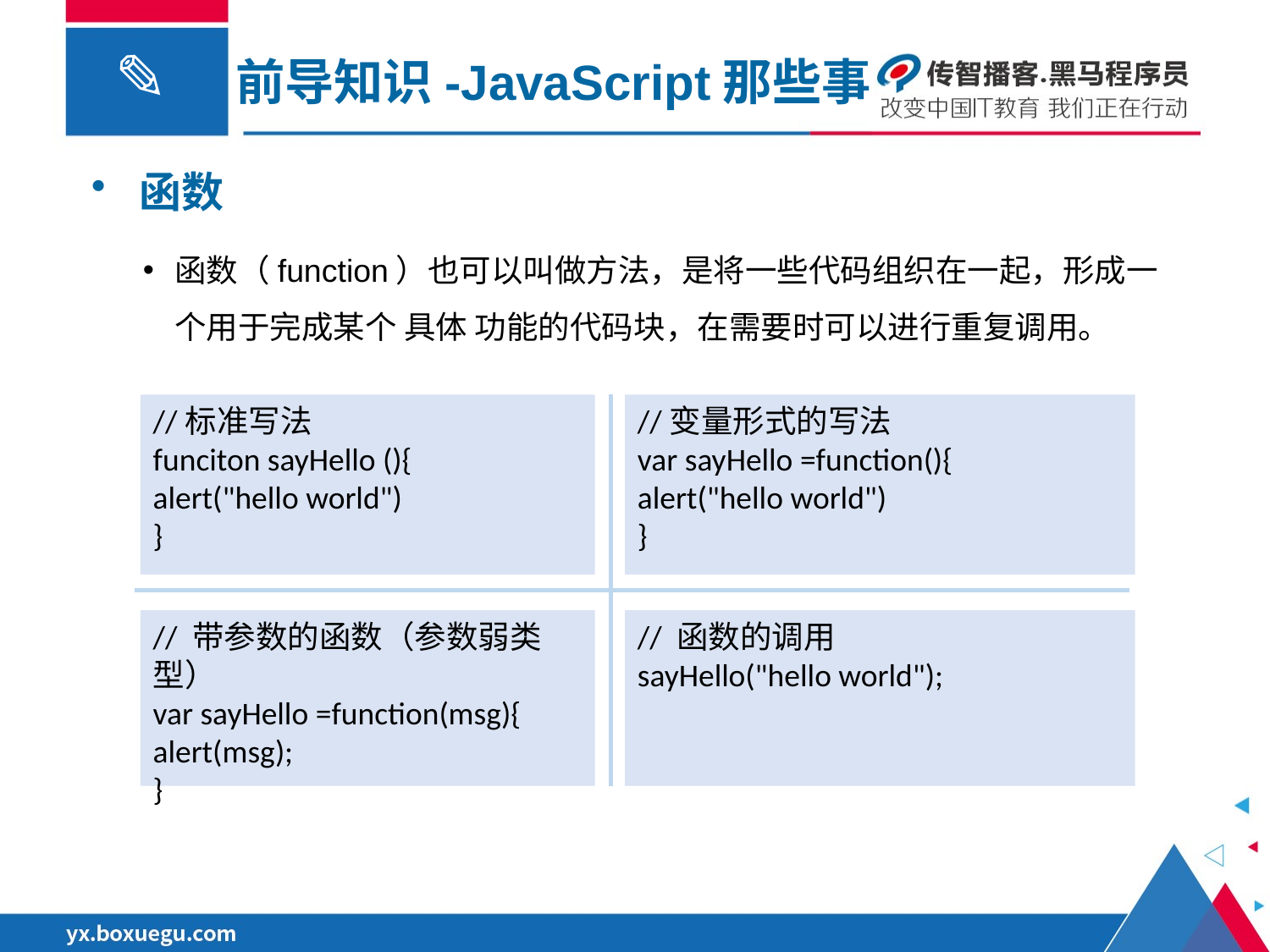

前导知识-JavaScript那些事
函数
函数（function）也可以叫做方法，是将一些代码组织在一起，形成一个用于完成某个 具体 功能的代码块，在需要时可以进行重复调用。
//标准写法
funciton sayHello (){
alert("hello world")
}
//变量形式的写法
var sayHello =function(){
alert("hello world")
}
// 带参数的函数（参数弱类型）
var sayHello =function(msg){
alert(msg);
}
// 函数的调用
sayHello("hello world");